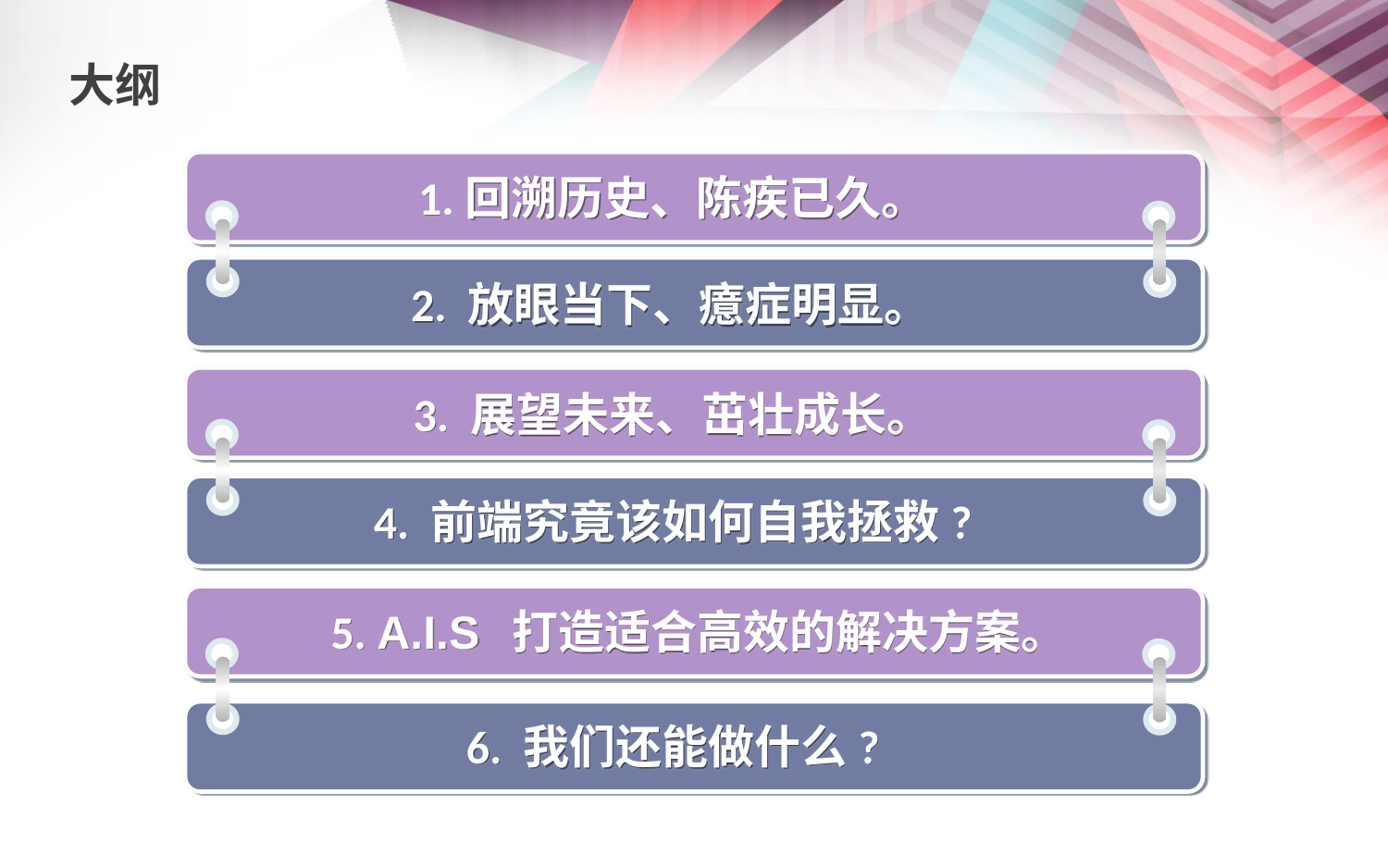

大纲

1.回溯历史、陈疾已久。

2. 放眼当下、癔症明显。

3. 展望未来、茁壮成长。

4. 前端究竟该如何自我拯救?

5. A.I.S  打造适合高效的解决方案。

6. 我们还能做什么?